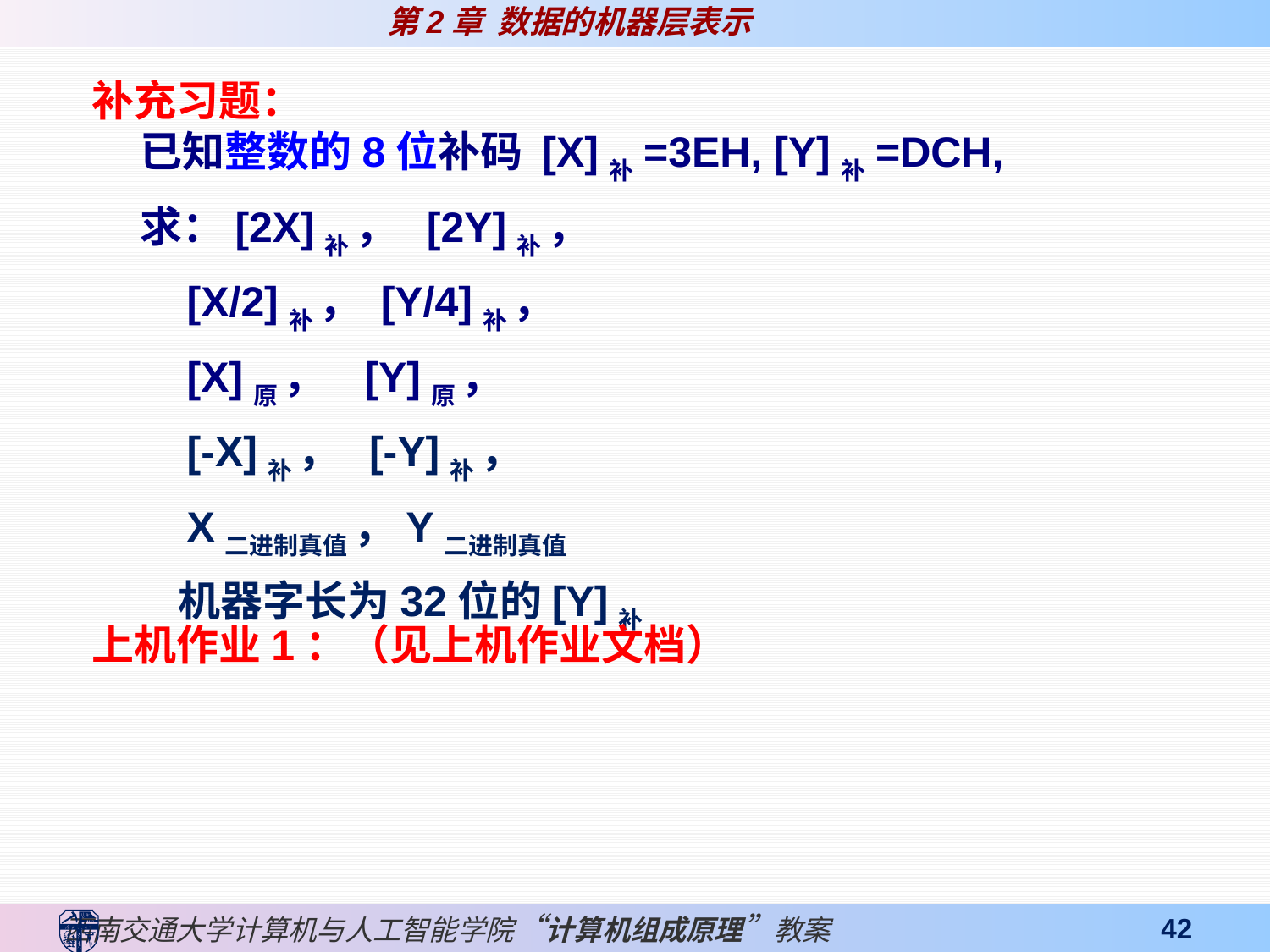

补充习题：
    已知整数的8位补码 [X]补=3EH, [Y]补=DCH,
    求：[2X]补 ，  [2Y]补 ，
        [X/2]补 ， [Y/4]补 ，
        [X]原 ，   [Y]原 ，
        [-X]补 ，  [-Y]补 ，
        X二进制真值 ，Y二进制真值
        机器字长为32位的[Y]补
上机作业1：（见上机作业文档）